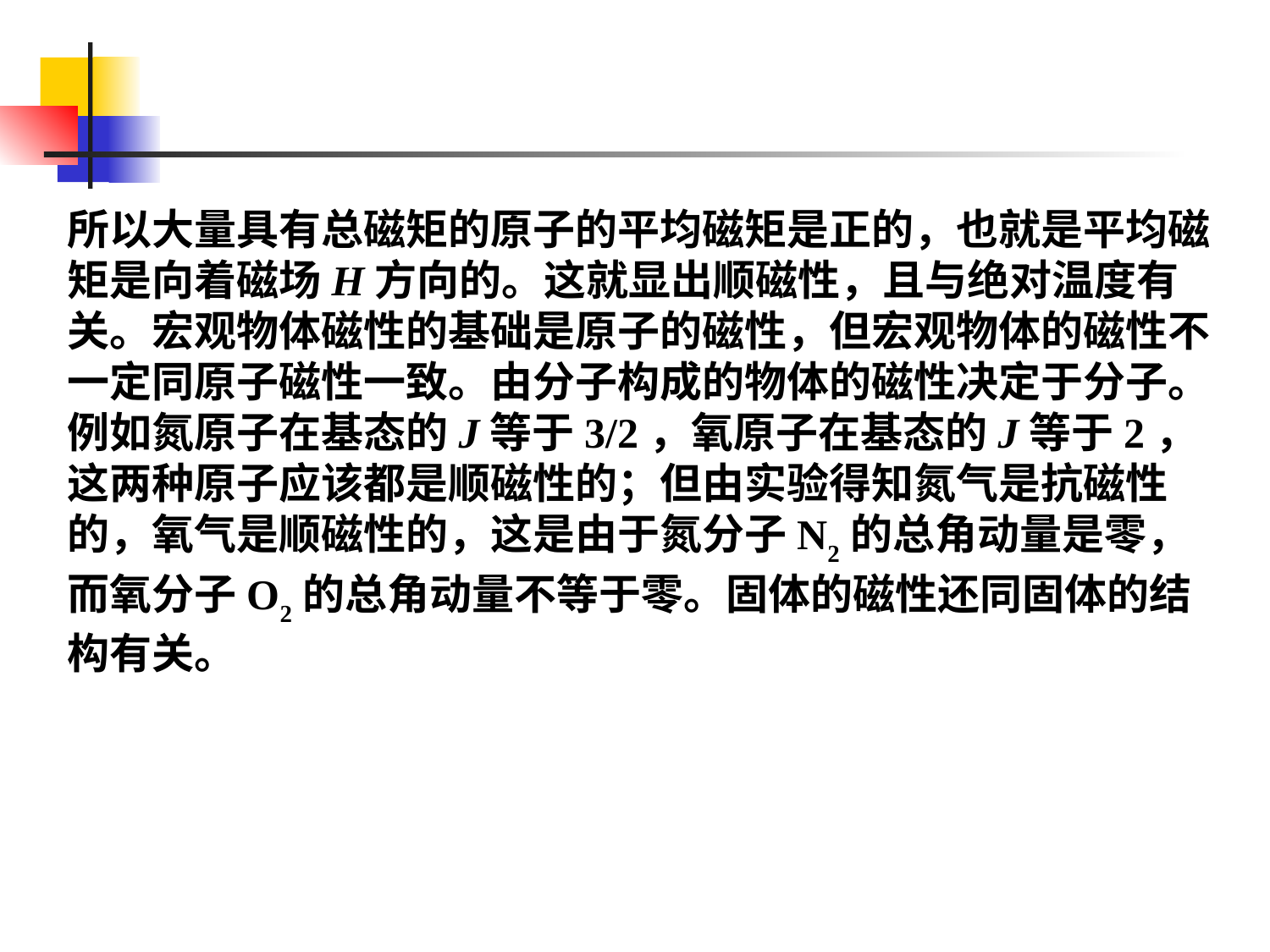

所以大量具有总磁矩的原子的平均磁矩是正的，也就是平均磁矩是向着磁场H方向的。这就显出顺磁性，且与绝对温度有关。宏观物体磁性的基础是原子的磁性，但宏观物体的磁性不一定同原子磁性一致。由分子构成的物体的磁性决定于分子。例如氮原子在基态的J等于3/2，氧原子在基态的J等于2，这两种原子应该都是顺磁性的；但由实验得知氮气是抗磁性的，氧气是顺磁性的，这是由于氮分子N2的总角动量是零，而氧分子O2的总角动量不等于零。固体的磁性还同固体的结构有关。